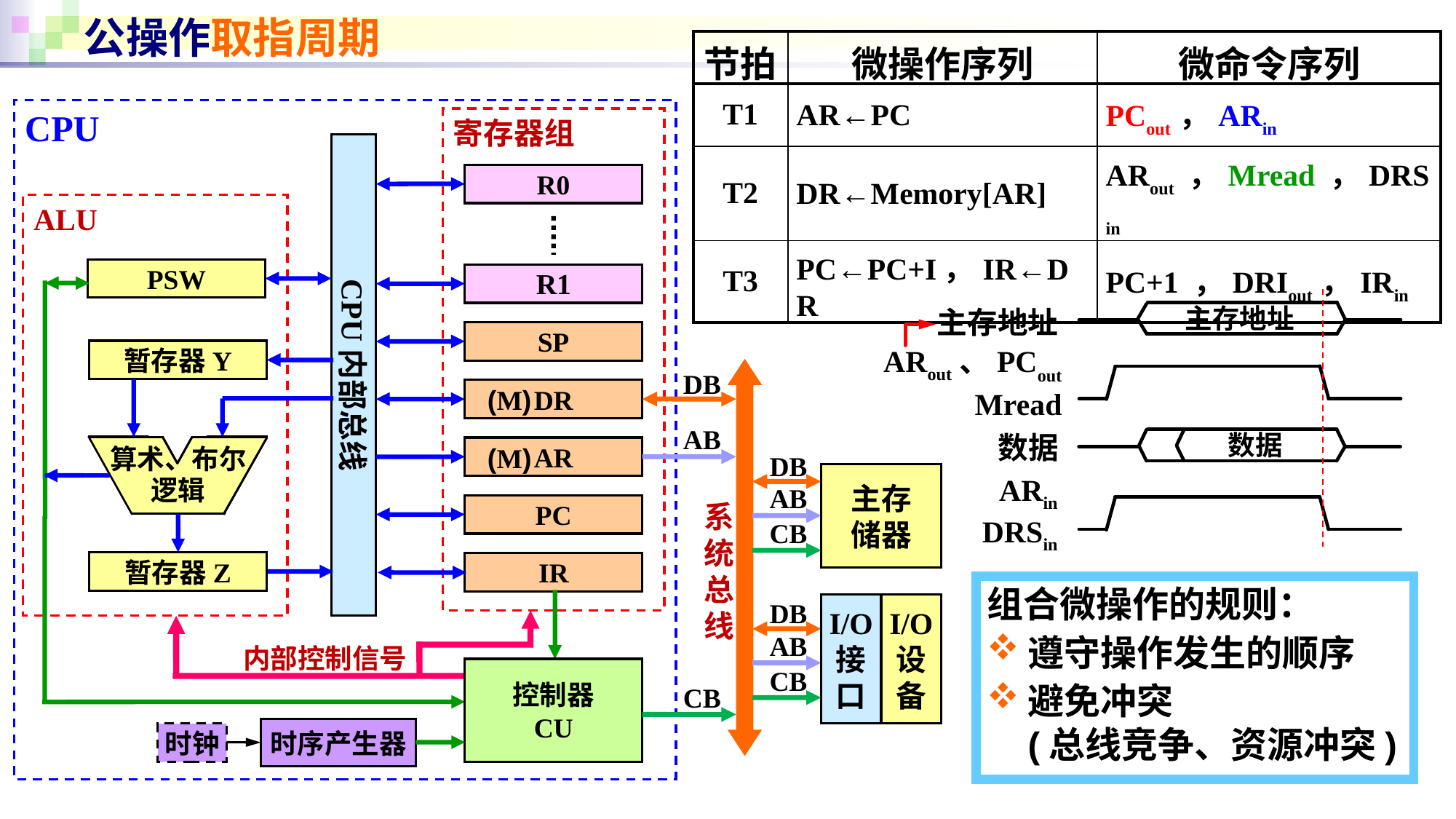

# 公操作取指周期
| 节拍 | 微操作序列 | 微命令序列 |
| --- | --- | --- |
| T1 | AR←PC | PCout ，ARin |
| T2 | DR←Memory[AR] | ARout ，Mread ，DRSin |
| T3 | PC←PC+I，IR←DR | PC+1 ，DRIout ，IRin |
CPU
寄存器组
CPU内部总线
R0

ALU

PSW
Rn-1

SP
暂存器Y

DB
DR

AB

算术、布尔
逻辑

AR

DB

主存
储器

AB
系统总线
PC

CB

暂存器Z
IR

I/O
接
口
I/O
设
备
DB

AB
内部控制信号

控制器
CU

CB

CB

时序产生器
时钟

R1
主存地址
主存地址
ARout、PCout
Mread
数据
数据
ARin
DRSin
(M)
(M)
组合微操作的规则：
遵守操作发生的顺序
避免冲突
(总线竞争、资源冲突)